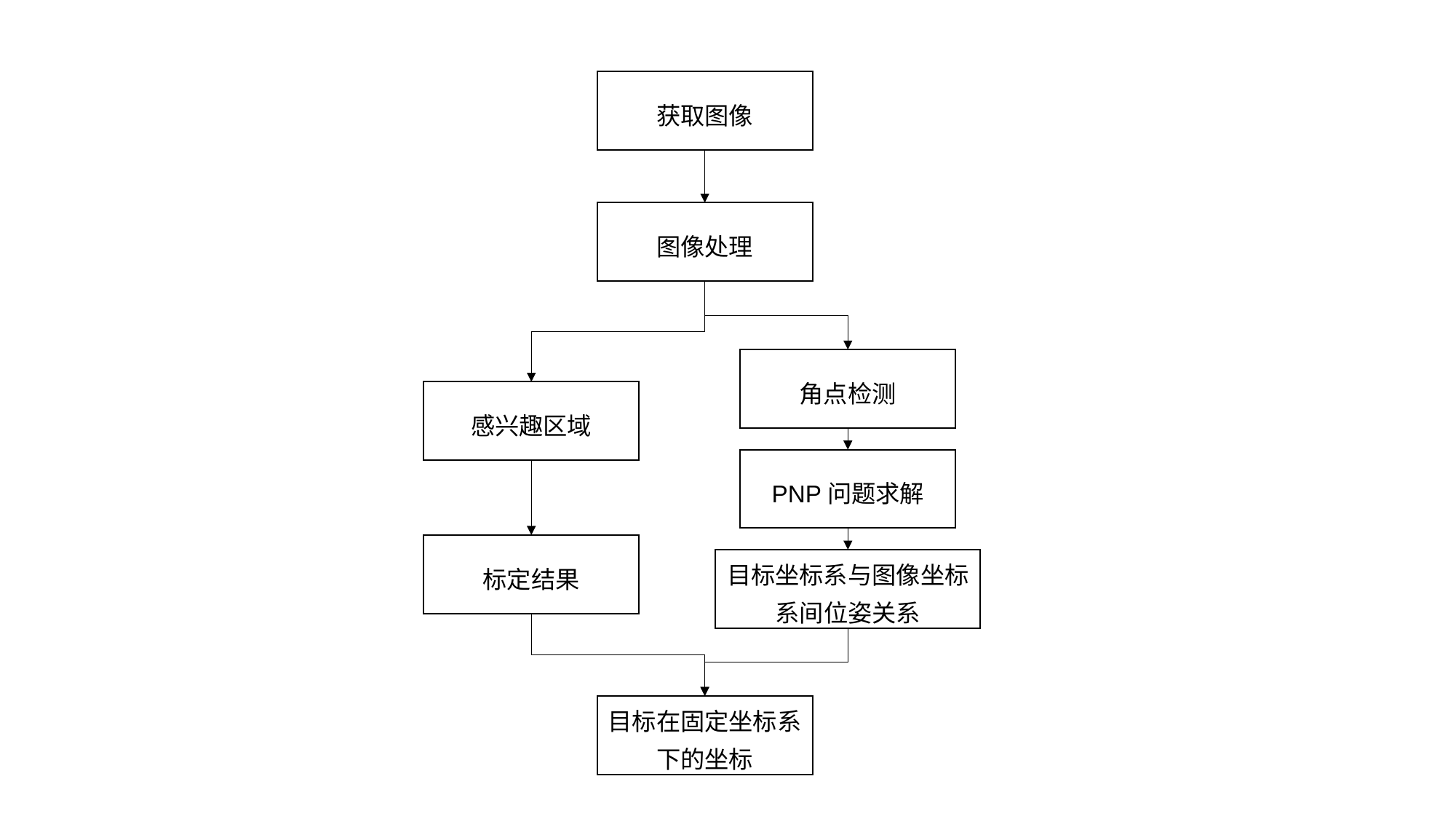

获取图像
图像处理
角点检测
感兴趣区域
PNP问题求解
标定结果
目标坐标系与图像坐标系间位姿关系
目标在固定坐标系下的坐标